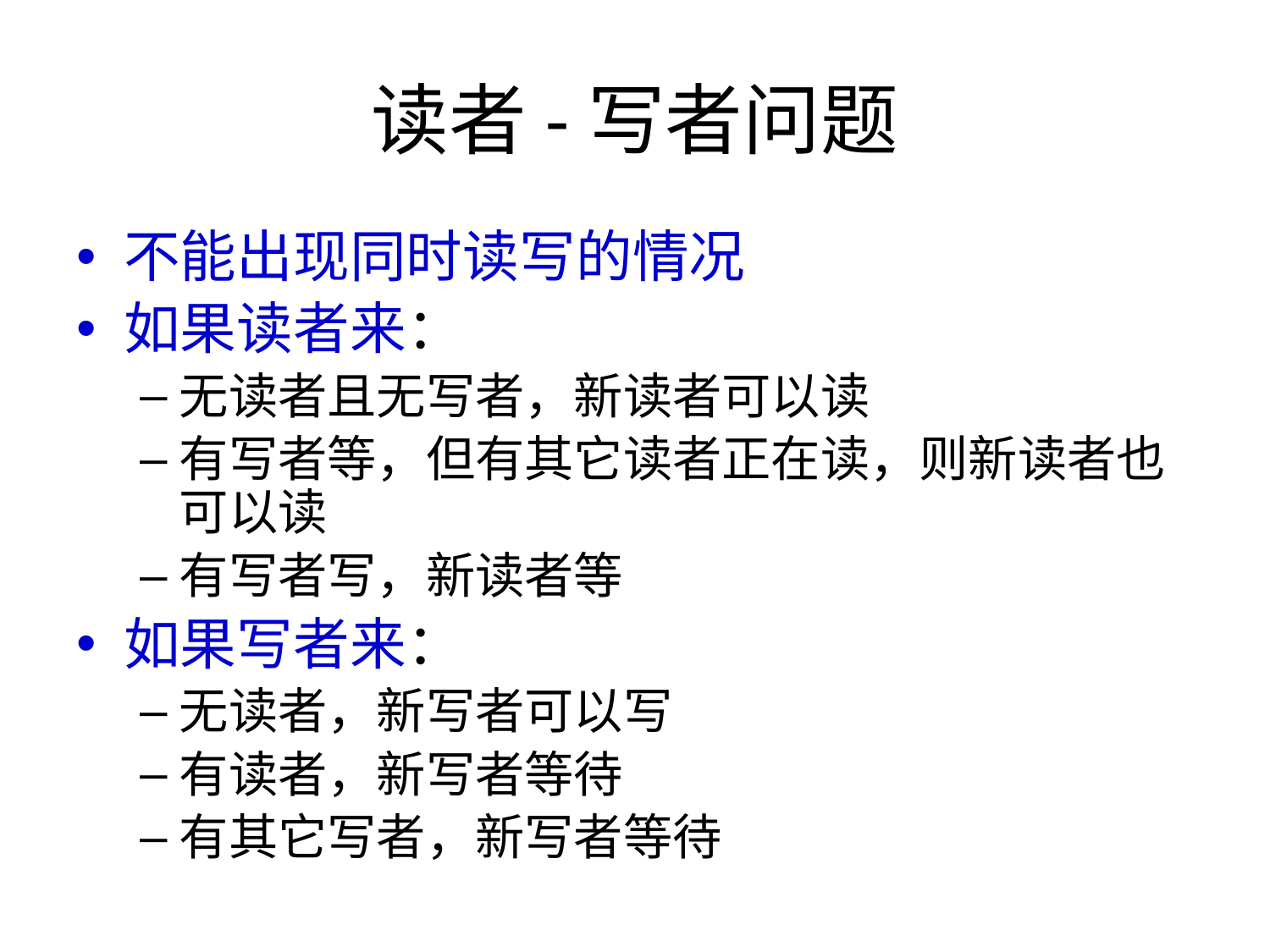

# 读者-写者问题
不能出现同时读写的情况
如果读者来：
无读者且无写者，新读者可以读
有写者等，但有其它读者正在读，则新读者也可以读
有写者写，新读者等
如果写者来：
无读者，新写者可以写
有读者，新写者等待
有其它写者，新写者等待